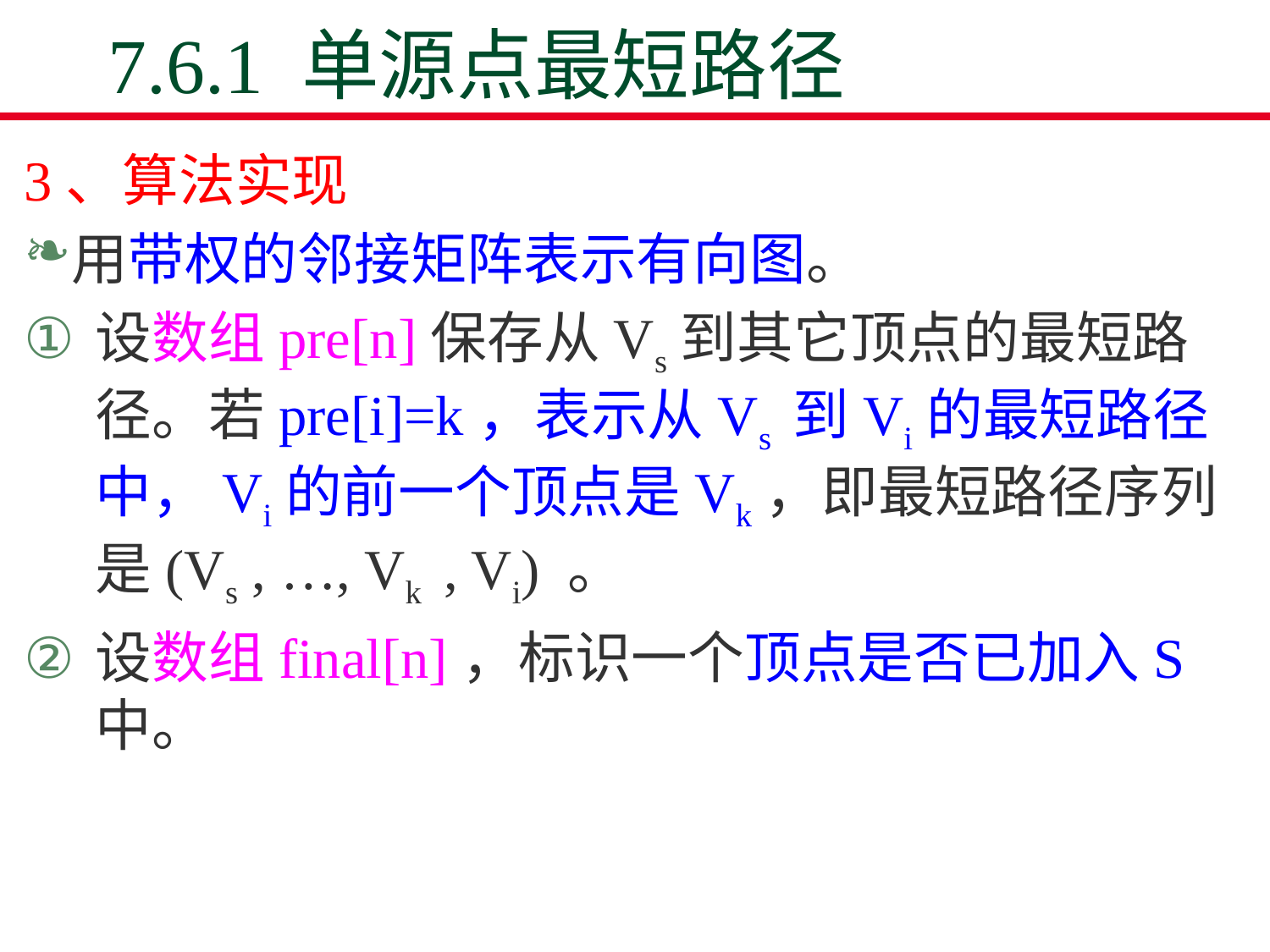

# 7.6.1 单源点最短路径
3、算法实现
用带权的邻接矩阵表示有向图。
设数组pre[n]保存从Vs到其它顶点的最短路径。若pre[i]=k，表示从Vs 到Vi的最短路径中，Vi的前一个顶点是Vk，即最短路径序列是(Vs , …, Vk  , Vi) 。
设数组final[n]，标识一个顶点是否已加入S中。